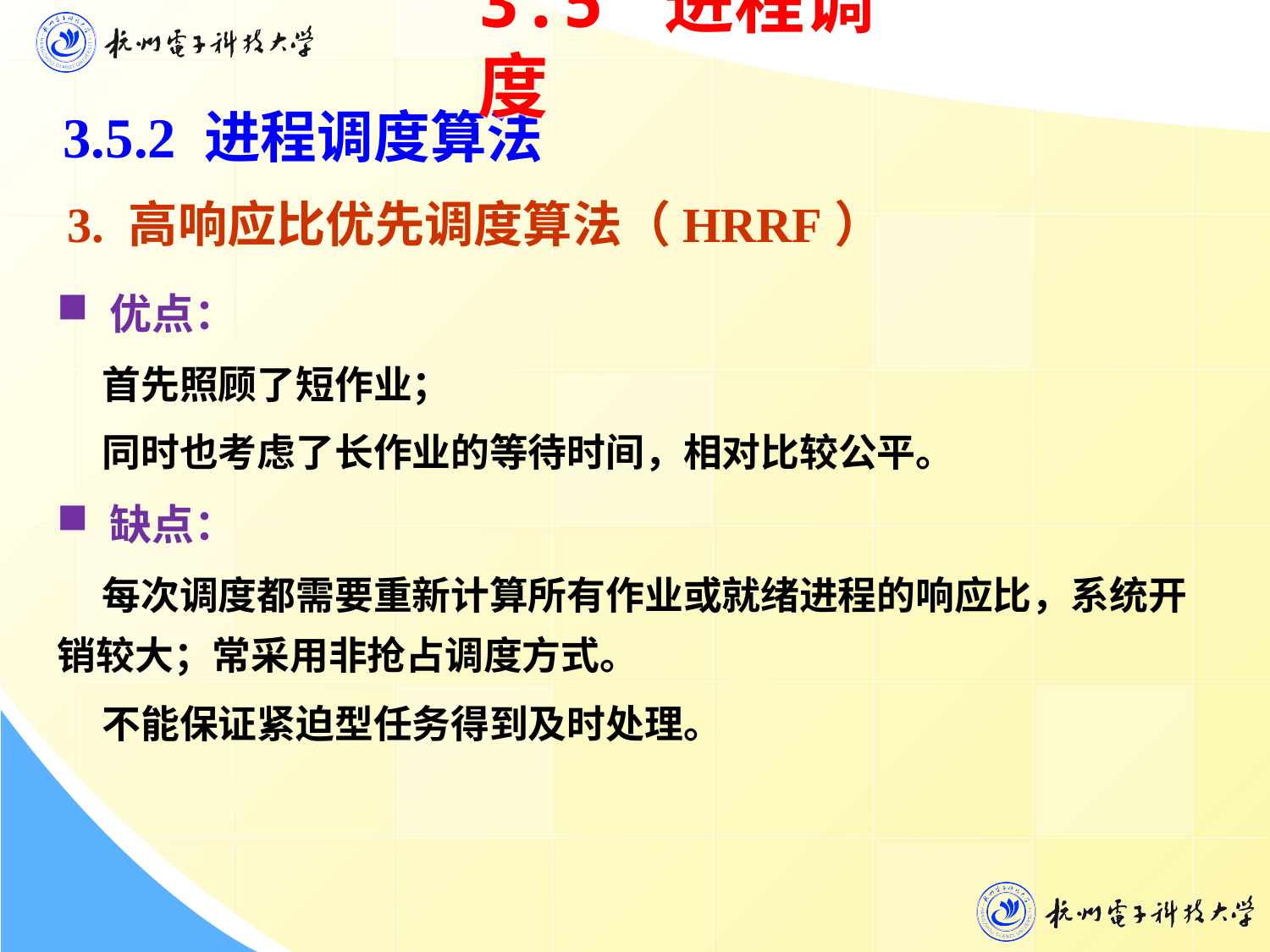

3.5 进程调度
3.5.2 进程调度算法
3. 高响应比优先调度算法（HRRF）
 优点：
    首先照顾了短作业；
    同时也考虑了长作业的等待时间，相对比较公平。
 缺点：
    每次调度都需要重新计算所有作业或就绪进程的响应比，系统开销较大；常采用非抢占调度方式。
    不能保证紧迫型任务得到及时处理。